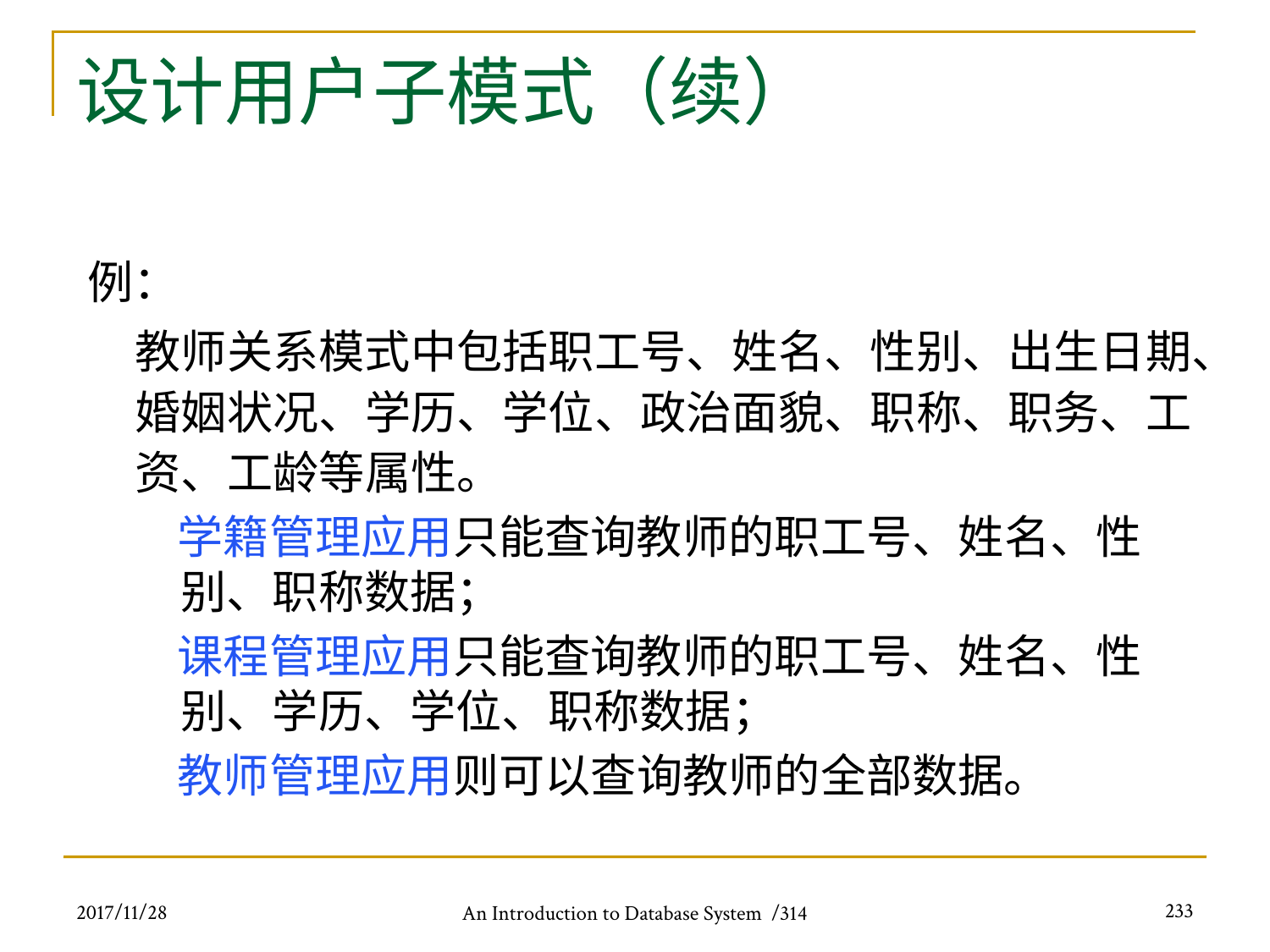

# 设计用户子模式（续）
例：
	教师关系模式中包括职工号、姓名、性别、出生日期、婚姻状况、学历、学位、政治面貌、职称、职务、工资、工龄等属性。
   学籍管理应用只能查询教师的职工号、姓名、性别、职称数据；
   课程管理应用只能查询教师的职工号、姓名、性别、学历、学位、职称数据；
   教师管理应用则可以查询教师的全部数据。
2017/11/28
233
An Introduction to Database System  /314